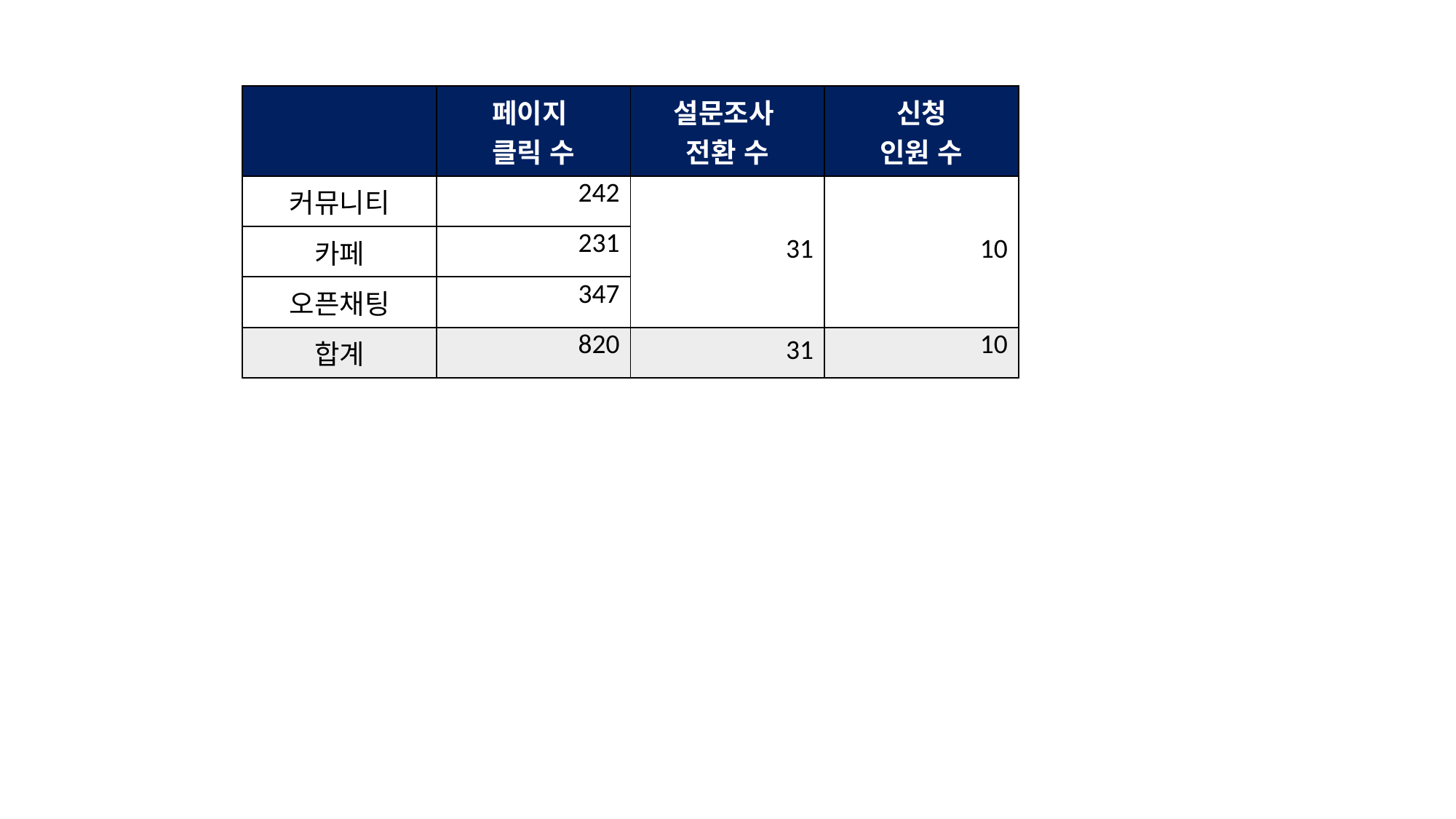

|  | 페이지 클릭 수 | 설문조사 전환 수 | 신청 인원 수 |
| --- | --- | --- | --- |
| 커뮤니티 | 242 | 31 | 10 |
| 카페 | 231 | 40 |  |
| 오픈채팅 | 347 |  |  |
| 합계 | 820 | 31 | 10 |